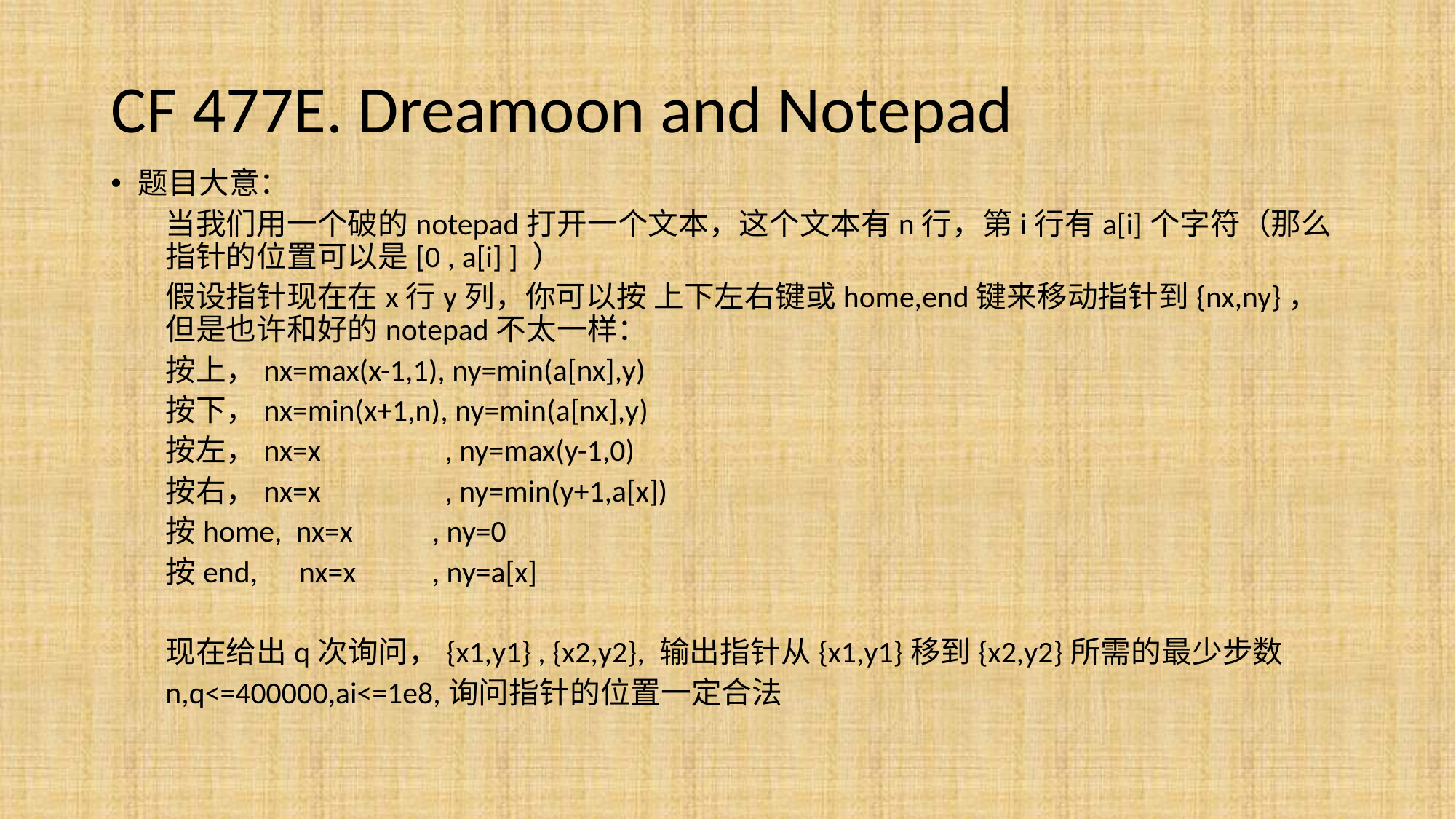

# CF 477E. Dreamoon and Notepad
题目大意：
当我们用一个破的notepad打开一个文本，这个文本有n行，第i行有a[i]个字符（那么 指针的位置可以是[0 , a[i] ] ）
假设指针现在在x行y列，你可以按 上下左右键或home,end键来移动指针到{nx,ny}，但是也许和好的notepad不太一样：
按上，nx=max(x-1,1), ny=min(a[nx],y)
按下，nx=min(x+1,n), ny=min(a[nx],y)
按左，nx=x                  , ny=max(y-1,0)
按右，nx=x                  , ny=min(y+1,a[x])
按home,  nx=x	       , ny=0
按end,      nx=x	       , ny=a[x]

现在给出q次询问，{x1,y1} , {x2,y2}, 输出指针从{x1,y1}移到{x2,y2}所需的最少步数
n,q<=400000,ai<=1e8,询问指针的位置一定合法